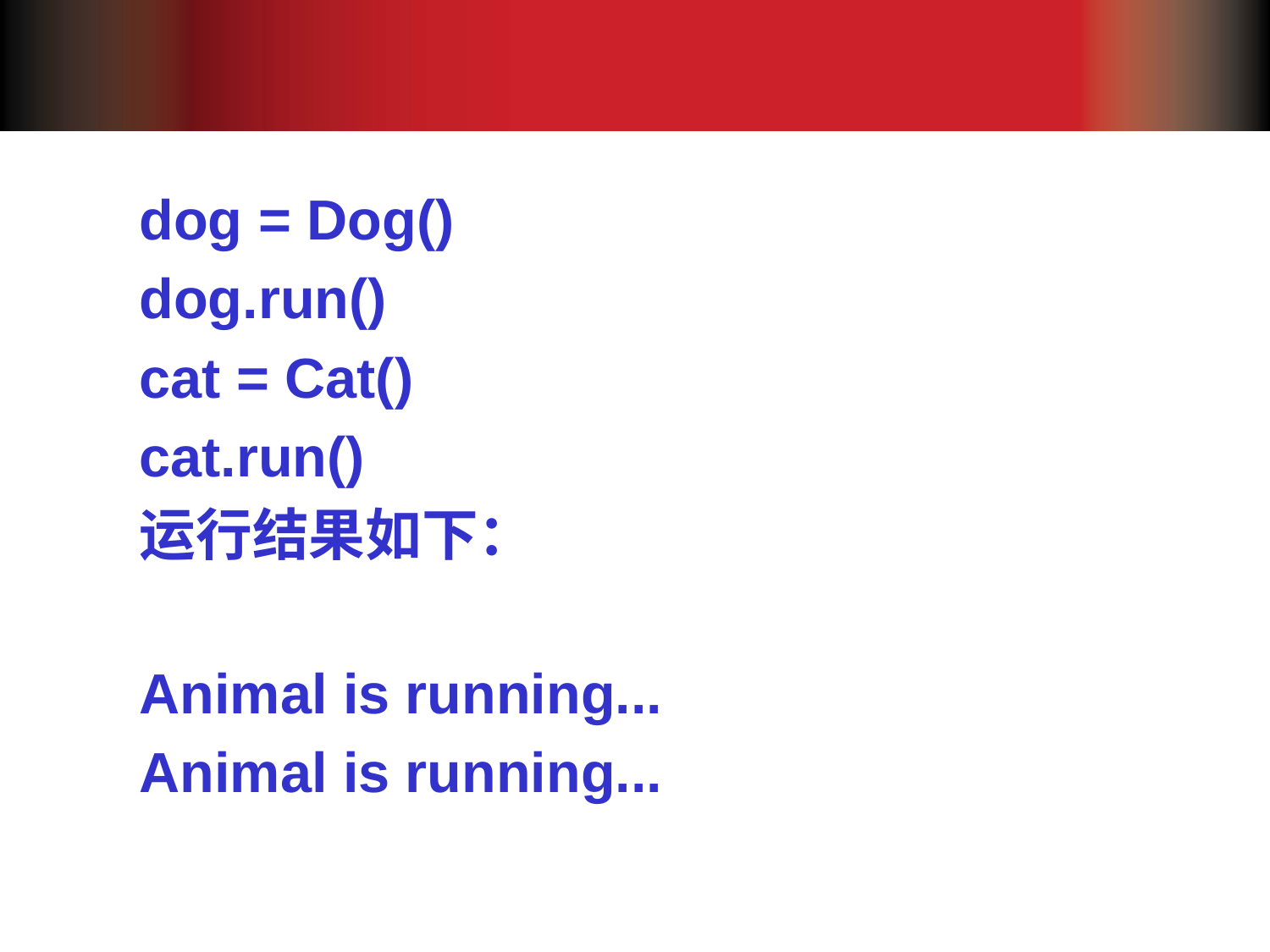

dog = Dog()
dog.run()
cat = Cat()
cat.run()
运行结果如下：

Animal is running...
Animal is running...